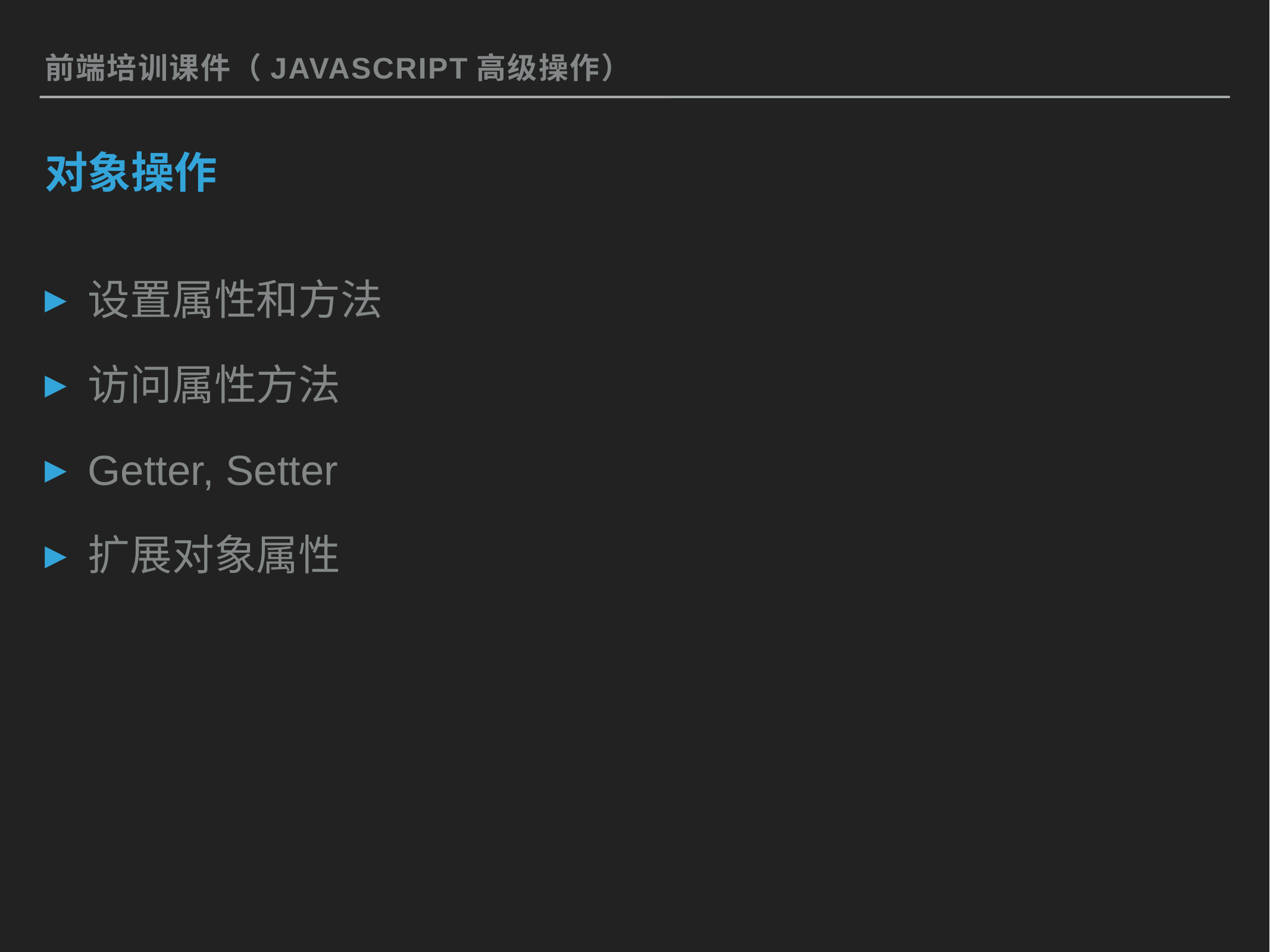

前端培训课件（javascript高级操作）
# 对象操作
设置属性和方法
访问属性方法
Getter, Setter
扩展对象属性